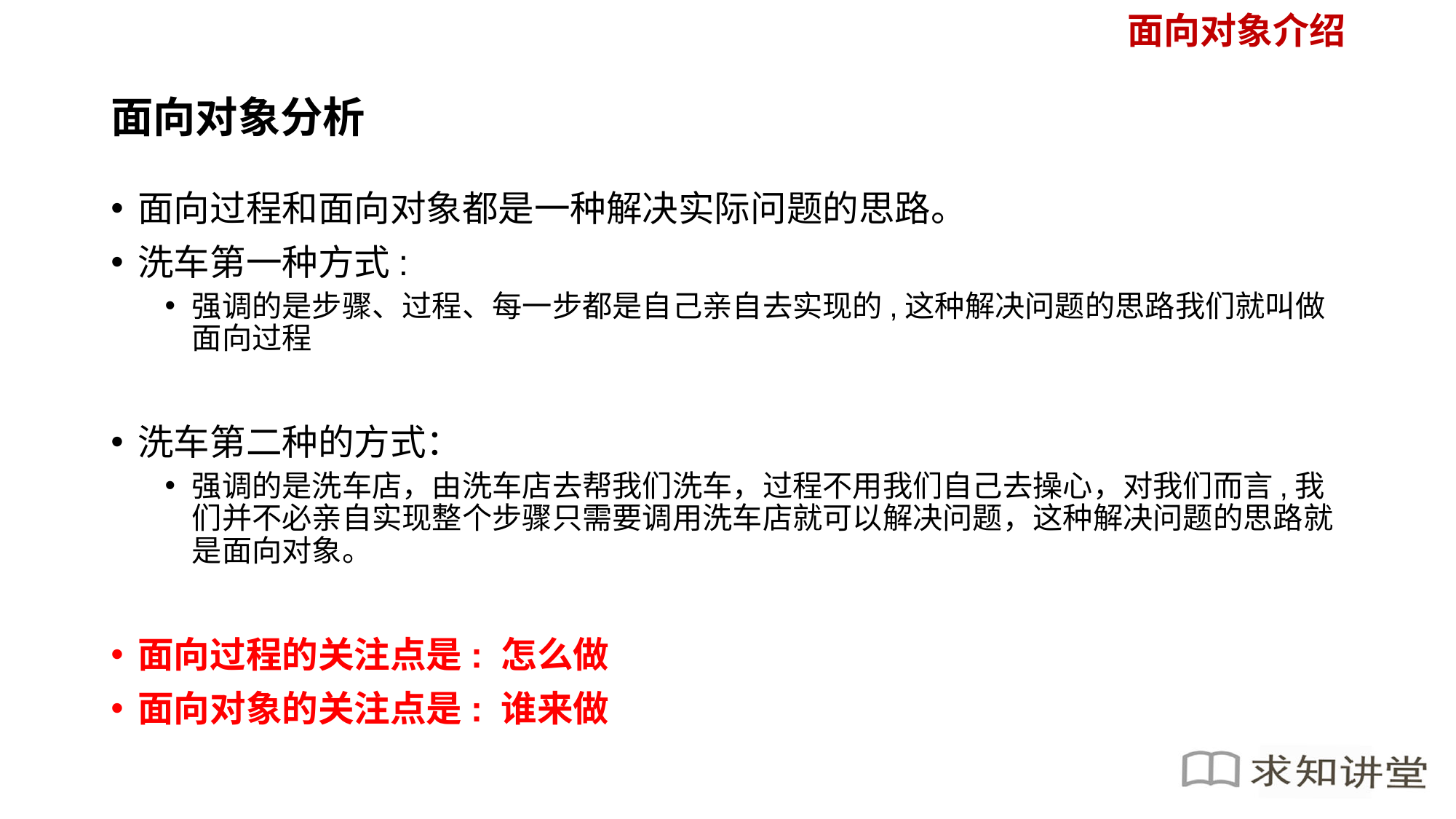

面向对象介绍
# 面向对象分析
面向过程和面向对象都是一种解决实际问题的思路。
洗车第一种方式:
强调的是步骤、过程、每一步都是自己亲自去实现的,这种解决问题的思路我们就叫做面向过程

洗车第二种的方式：
强调的是洗车店，由洗车店去帮我们洗车，过程不用我们自己去操心，对我们而言,我们并不必亲自实现整个步骤只需要调用洗车店就可以解决问题，这种解决问题的思路就是面向对象。

面向过程的关注点是: 怎么做
面向对象的关注点是: 谁来做